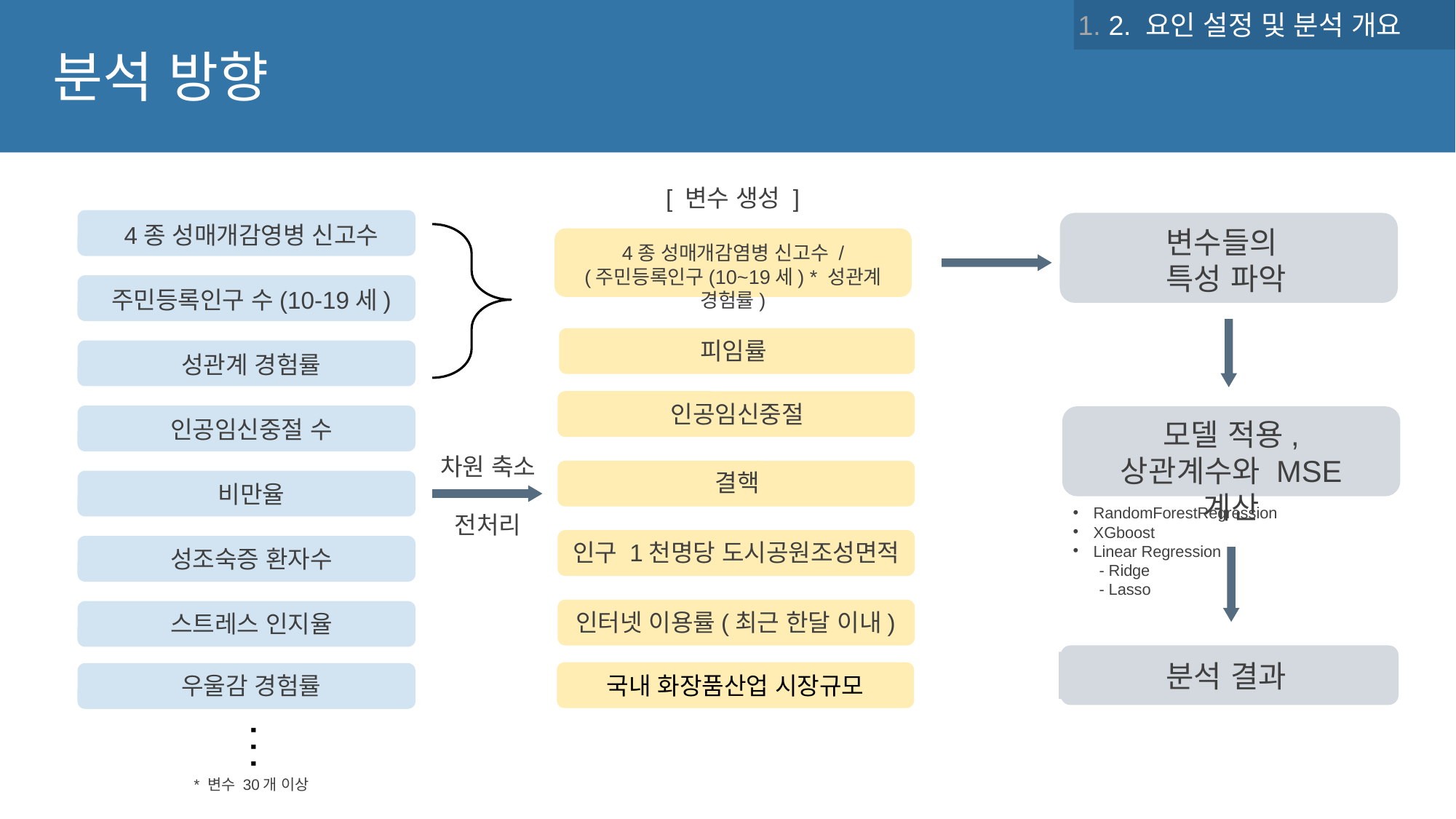

1. 2. 요인 설정 및 분석 개요
분석 방향
[ 변수 생성 ]

4종 성매개감영병 신고수
변수들의
특성 파악

4종 성매개감염병 신고수 /
(주민등록인구(10~19세) * 성관계 경험률)

주민등록인구 수(10-19세)
피임률

성관계 경험률

인공임신중절

인공임신중절 수
모델 적용,
상관계수와 MSE 계산
차원 축소

전처리
결핵

비만율

RandomForestRegression
XGboost
Linear Regression
      - Ridge
      - Lasso
인구 1천명당 도시공원조성면적

성조숙증 환자수

인터넷 이용률(최근 한달 이내)
스트레스 인지율

분석 결과
국내 화장품산업 시장규모

우울감 경험률
. . .
* 변수 30개 이상